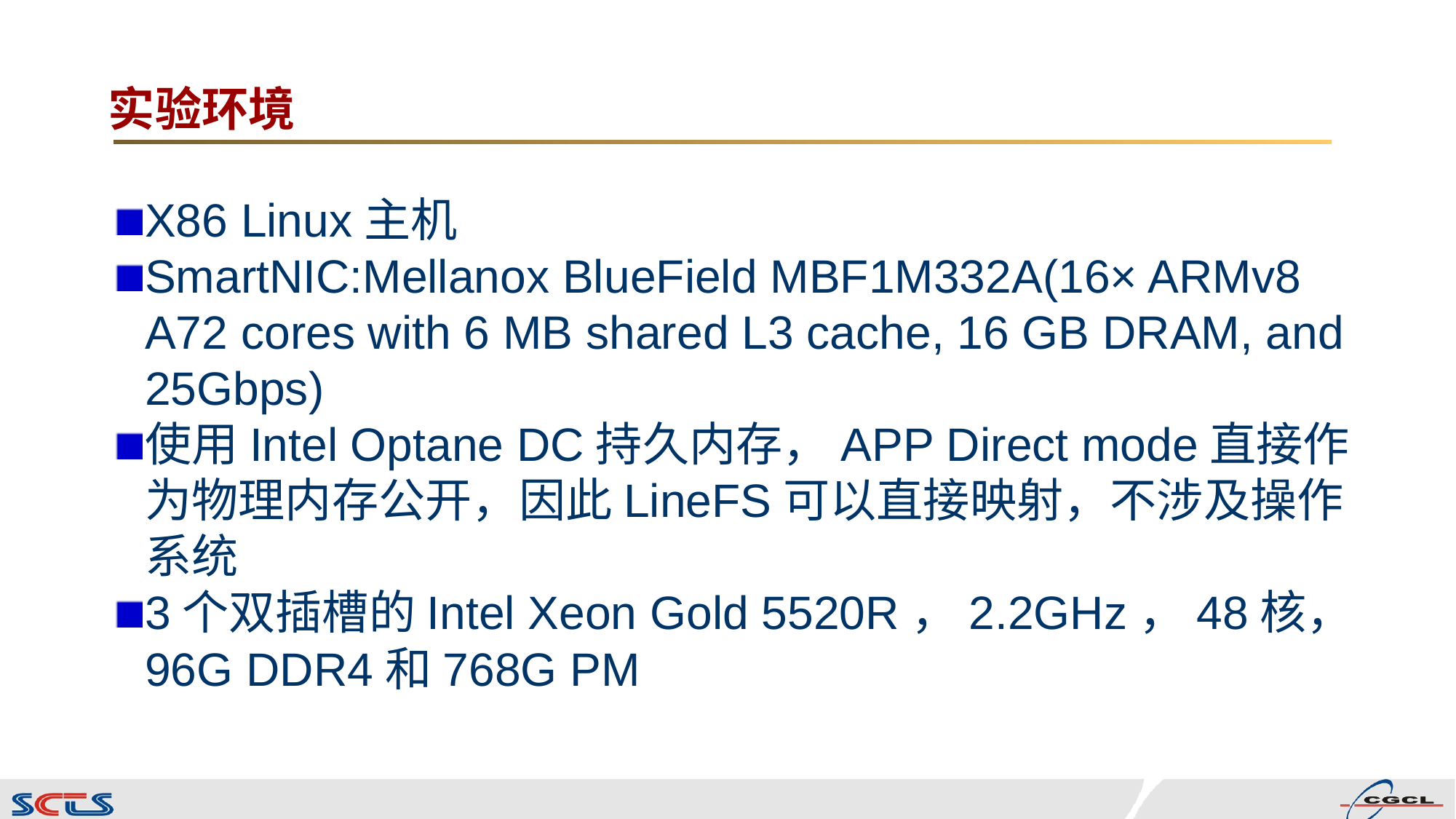

# 实验环境
X86 Linux主机
SmartNIC:Mellanox BlueField MBF1M332A(16× ARMv8 A72 cores with 6 MB shared L3 cache, 16 GB DRAM, and 25Gbps)
使用Intel Optane DC持久内存，APP Direct mode直接作为物理内存公开，因此LineFS可以直接映射，不涉及操作系统
3个双插槽的Intel Xeon Gold 5520R，2.2GHz，48核，96G DDR4和768G PM